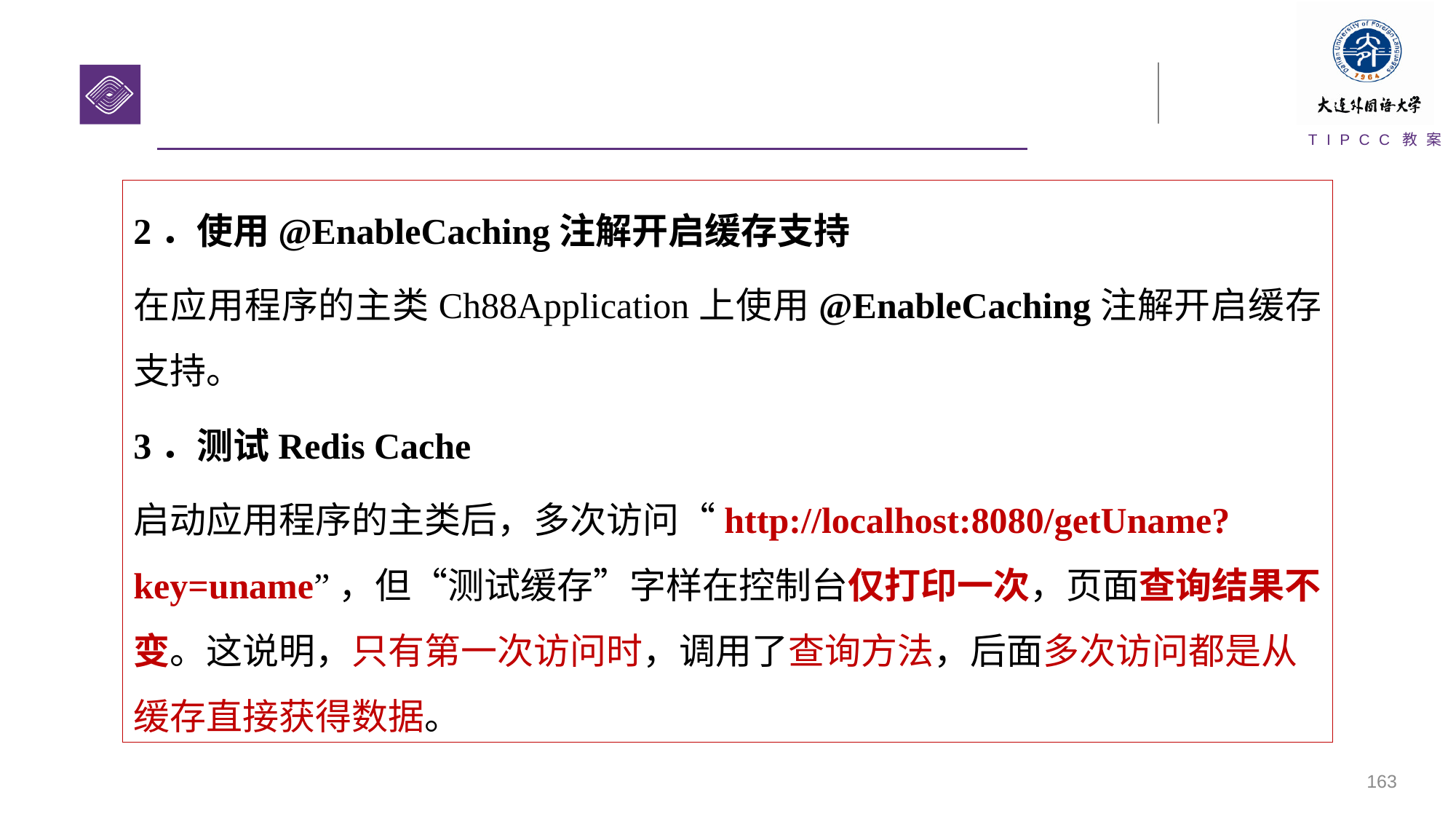

2．使用@EnableCaching注解开启缓存支持
在应用程序的主类Ch88Application上使用@EnableCaching注解开启缓存支持。
3．测试Redis Cache
启动应用程序的主类后，多次访问“http://localhost:8080/getUname?key=uname”，但“测试缓存”字样在控制台仅打印一次，页面查询结果不变。这说明，只有第一次访问时，调用了查询方法，后面多次访问都是从缓存直接获得数据。
163